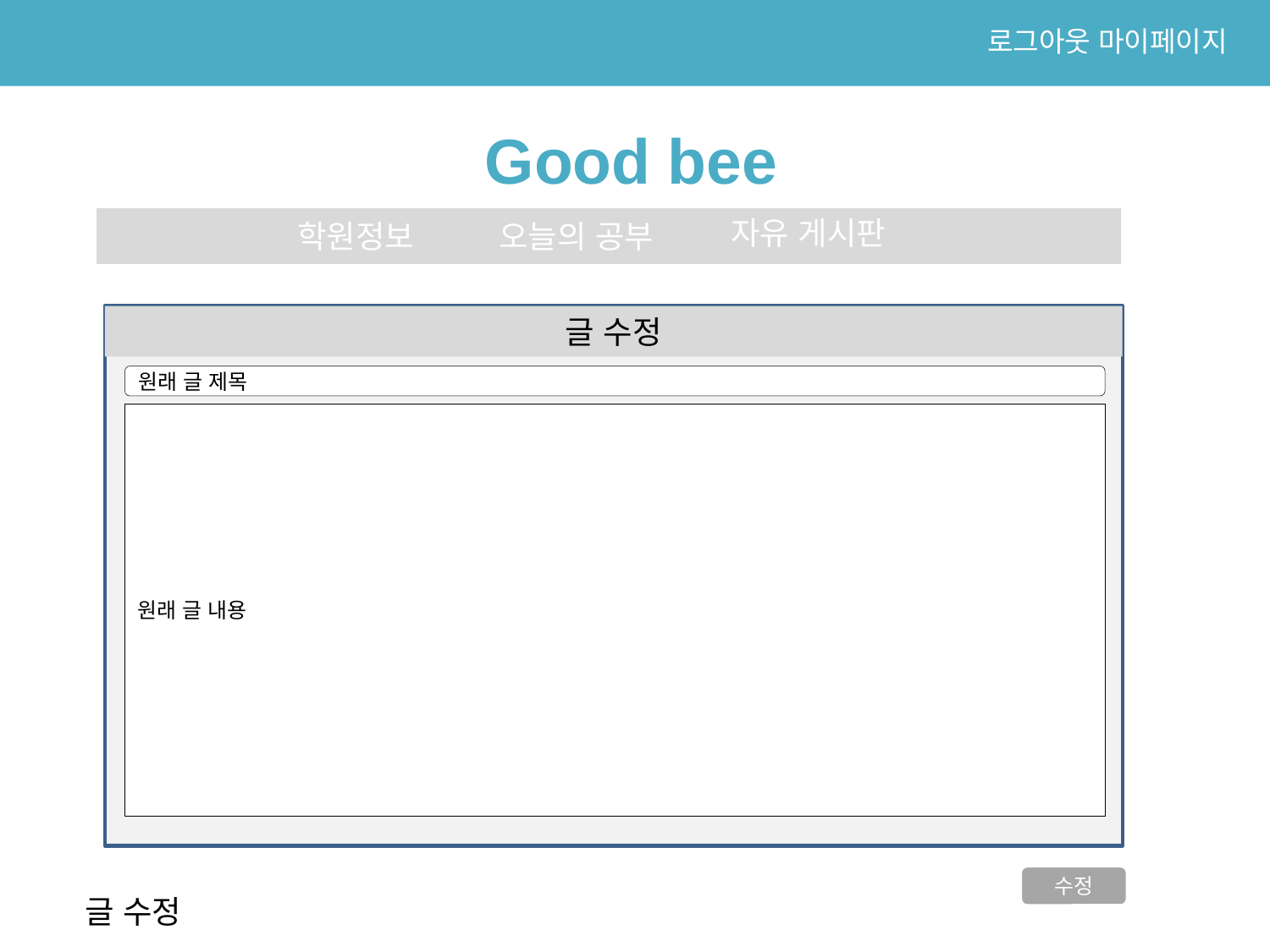

로그아웃 마이페이지
Good bee

자유 게시판
학원정보
오늘의 공부

글 수정
원래 글 제목
원래 글 내용
수정
글 수정